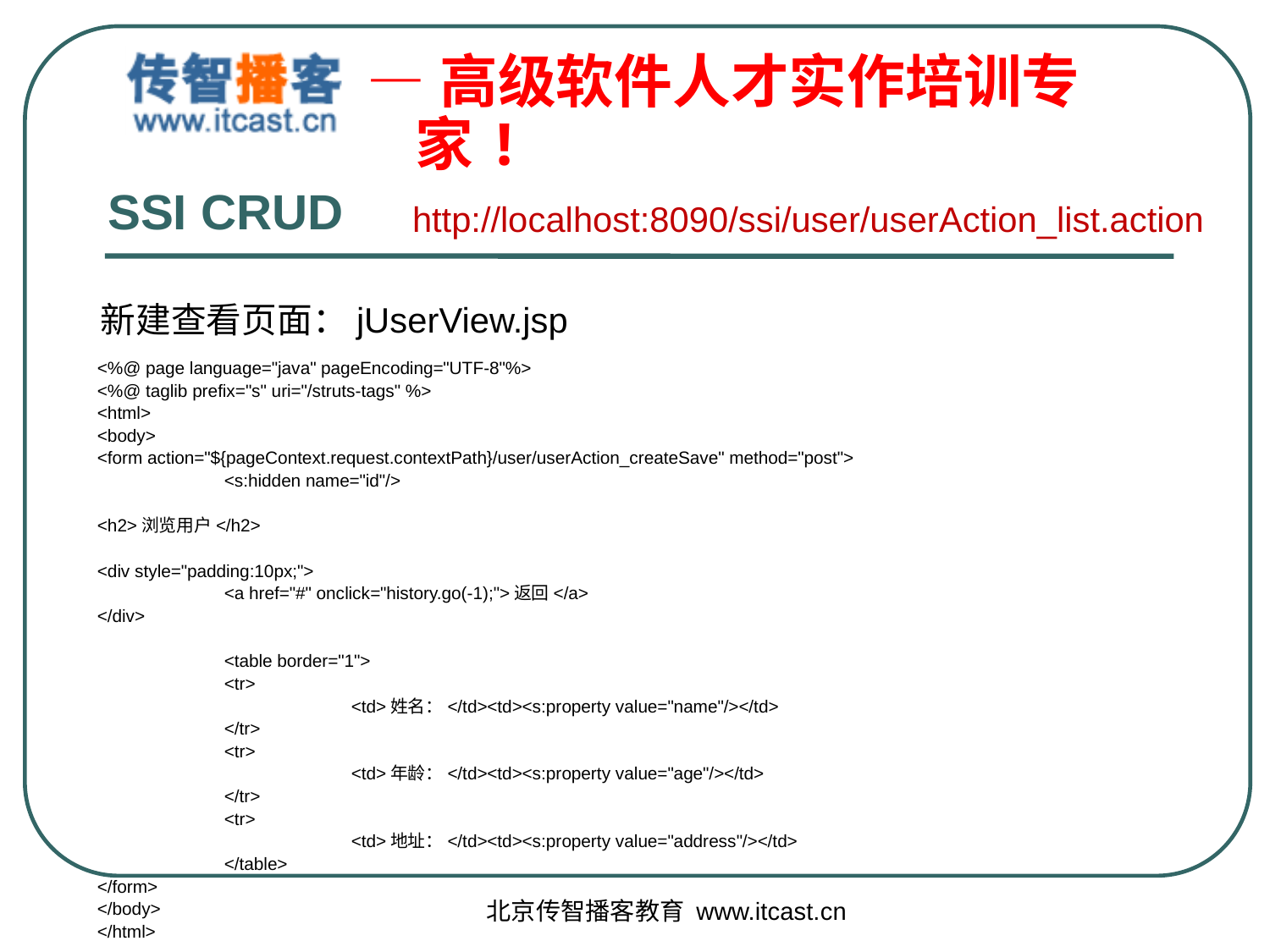

# SSI CRUD
http://localhost:8090/ssi/user/userAction_list.action
新建查看页面：jUserView.jsp
<%@ page language="java" pageEncoding="UTF-8"%>
<%@ taglib prefix="s" uri="/struts-tags" %>
<html>
<body>
<form action="${pageContext.request.contextPath}/user/userAction_createSave" method="post">
	<s:hidden name="id"/>

<h2>浏览用户</h2>

<div style="padding:10px;">
	<a href="#" onclick="history.go(-1);">返回</a>
</div>

	<table border="1">
	<tr>
		<td>姓名：</td><td><s:property value="name"/></td>
	</tr>
	<tr>
		<td>年龄：</td><td><s:property value="age"/></td>
	</tr>
	<tr>
		<td>地址：</td><td><s:property value="address"/></td>
	</table>
</form>
</body>
</html>
北京传智播客教育 www.itcast.cn